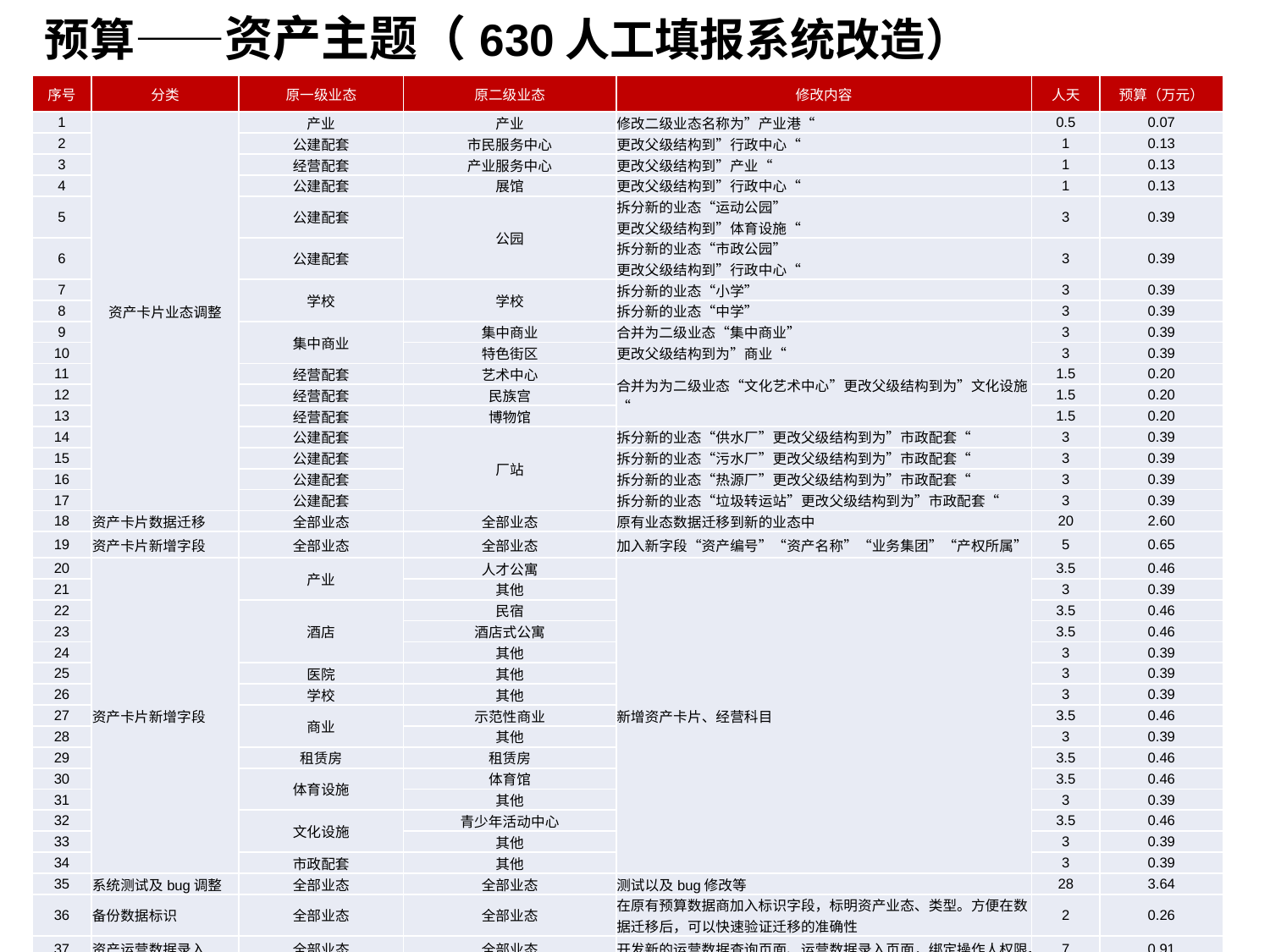

# 预算——资产主题（630人工填报系统改造）
| 序号 | 分类 | 原一级业态 | 原二级业态 | 修改内容 | 人天 | 预算（万元） |
| --- | --- | --- | --- | --- | --- | --- |
| 1 | 资产卡片业态调整 | 产业 | 产业 | 修改二级业态名称为”产业港“ | 0.5 | 0.07 |
| 2 |  | 公建配套 | 市民服务中心 | 更改父级结构到”行政中心“ | 1 | 0.13 |
| 3 |  | 经营配套 | 产业服务中心 | 更改父级结构到”产业“ | 1 | 0.13 |
| 4 |  | 公建配套 | 展馆 | 更改父级结构到”行政中心“ | 1 | 0.13 |
| 5 |  | 公建配套 | 公园 | 拆分新的业态“运动公园” 更改父级结构到”体育设施“ | 3 | 0.39 |
| 6 |  | 公建配套 |  | 拆分新的业态“市政公园” 更改父级结构到”行政中心“ | 3 | 0.39 |
| 7 |  | 学校 | 学校 | 拆分新的业态“小学” | 3 | 0.39 |
| 8 |  |  |  | 拆分新的业态“中学” | 3 | 0.39 |
| 9 |  | 集中商业 | 集中商业 | 合并为二级业态“集中商业” 更改父级结构到为”商业“ | 3 | 0.39 |
| 10 |  |  | 特色街区 |  | 3 | 0.39 |
| 11 |  | 经营配套 | 艺术中心 | 合并为为二级业态“文化艺术中心”更改父级结构到为”文化设施“ | 1.5 | 0.20 |
| 12 |  | 经营配套 | 民族宫 |  | 1.5 | 0.20 |
| 13 |  | 经营配套 | 博物馆 |  | 1.5 | 0.20 |
| 14 |  | 公建配套 | 厂站 | 拆分新的业态“供水厂”更改父级结构到为”市政配套“ | 3 | 0.39 |
| 15 |  | 公建配套 |  | 拆分新的业态“污水厂”更改父级结构到为”市政配套“ | 3 | 0.39 |
| 16 |  | 公建配套 |  | 拆分新的业态“热源厂”更改父级结构到为”市政配套“ | 3 | 0.39 |
| 17 |  | 公建配套 |  | 拆分新的业态“垃圾转运站”更改父级结构到为”市政配套“ | 3 | 0.39 |
| 18 | 资产卡片数据迁移 | 全部业态 | 全部业态 | 原有业态数据迁移到新的业态中 | 20 | 2.60 |
| 19 | 资产卡片新增字段 | 全部业态 | 全部业态 | 加入新字段“资产编号”“资产名称”“业务集团”“产权所属” | 5 | 0.65 |
| 20 | 资产卡片新增字段 | 产业 | 人才公寓 | 新增资产卡片、经营科目 | 3.5 | 0.46 |
| 21 |  |  | 其他 |  | 3 | 0.39 |
| 22 |  | 酒店 | 民宿 |  | 3.5 | 0.46 |
| 23 |  |  | 酒店式公寓 |  | 3.5 | 0.46 |
| 24 |  |  | 其他 |  | 3 | 0.39 |
| 25 |  | 医院 | 其他 |  | 3 | 0.39 |
| 26 |  | 学校 | 其他 |  | 3 | 0.39 |
| 27 |  | 商业 | 示范性商业 |  | 3.5 | 0.46 |
| 28 |  |  | 其他 |  | 3 | 0.39 |
| 29 |  | 租赁房 | 租赁房 |  | 3.5 | 0.46 |
| 30 |  | 体育设施 | 体育馆 |  | 3.5 | 0.46 |
| 31 |  |  | 其他 |  | 3 | 0.39 |
| 32 |  | 文化设施 | 青少年活动中心 |  | 3.5 | 0.46 |
| 33 |  |  | 其他 |  | 3 | 0.39 |
| 34 |  | 市政配套 | 其他 |  | 3 | 0.39 |
| 35 | 系统测试及bug调整 | 全部业态 | 全部业态 | 测试以及bug修改等 | 28 | 3.64 |
| 36 | 备份数据标识 | 全部业态 | 全部业态 | 在原有预算数据商加入标识字段，标明资产业态、类型。方便在数据迁移后，可以快速验证迁移的准确性 | 2 | 0.26 |
| 37 | 资产运营数据录入 | 全部业态 | 全部业态 | 开发新的运营数据查询页面、运营数据录入页面，绑定操作人权限。 | 7 | 0.91 |
| 38 | 资产预算科目调整 | 全部业态 | 全部业态 | 建立新业态的预算科目，原有业态预算科目要根据调整后的父级业态进行调整 | 5 | 0.65 |
| 39 | 资产预算数据迁移 | 全部业态 | 全部业态 | 将原有预算数据，按照新的模板迁移进对应的业态中 | 7 | 0.91 |
| 40 | 资产执行数据迁移 | 全部业态 | 全部业态 | 将原有预算执行数据，按照新的模板迁移进对应的业态中 | 7 | 0.91 |
| 合计： |  |  |  |  | 167.50 | 21.78 |